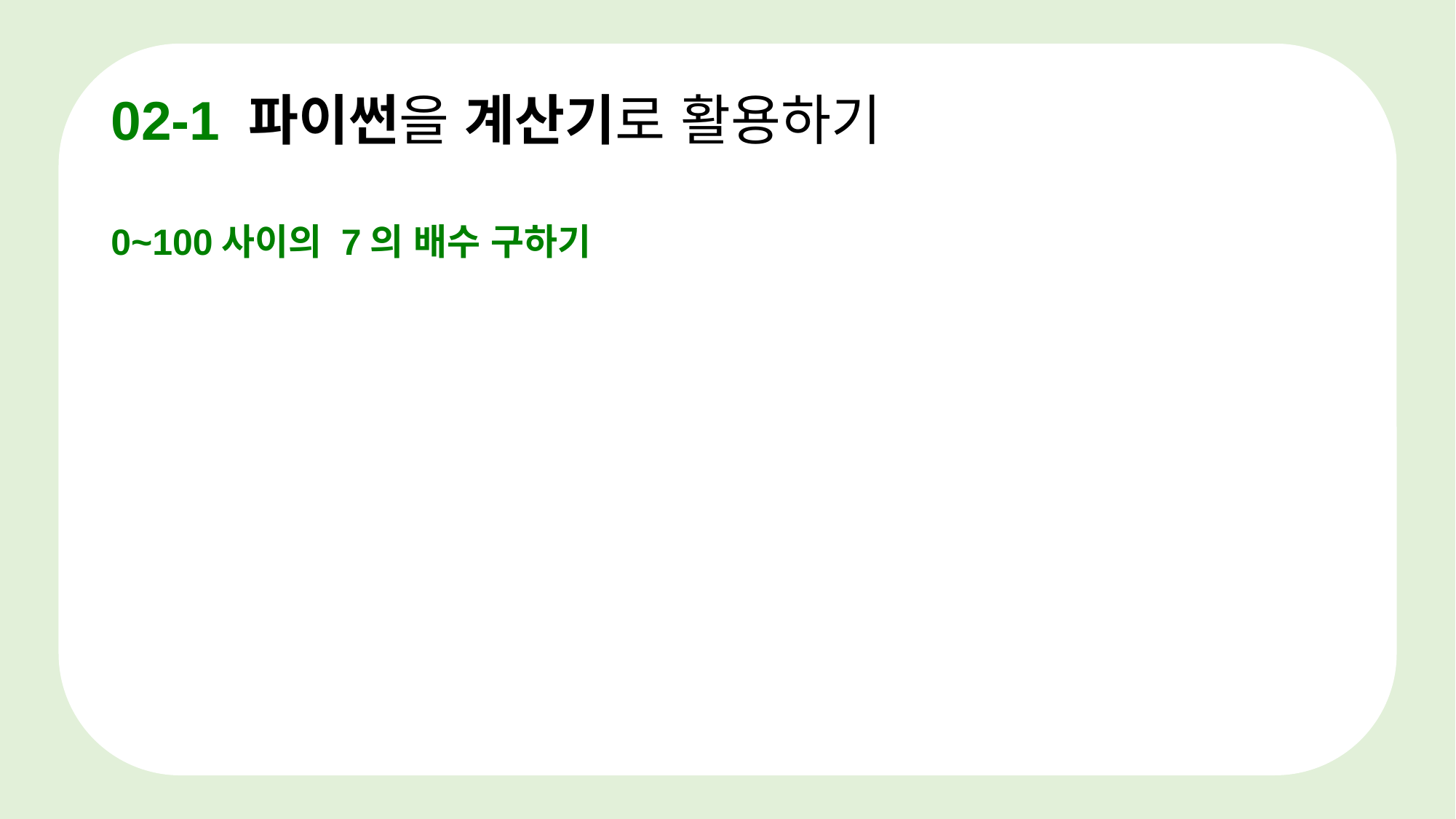

# 02-1 파이썬을 계산기로 활용하기
0~100사이의 7의 배수 구하기